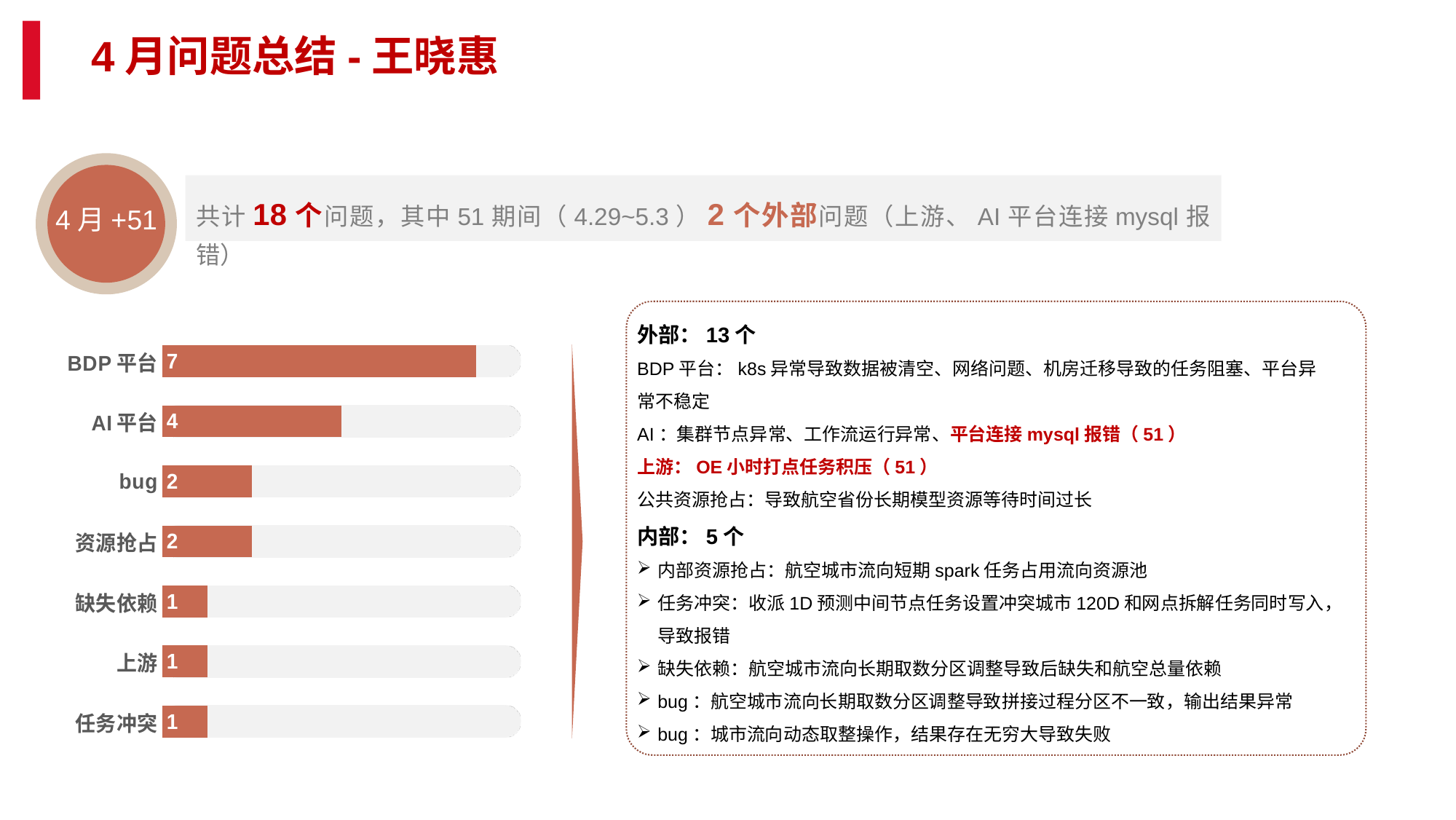

4月问题总结-王晓惠

4月+51

共计18个问题，其中51期间（4.29~5.3）2个外部问题（上游、AI平台连接mysql报错）

外部：13个
BDP平台：k8s异常导致数据被清空、网络问题、机房迁移导致的任务阻塞、平台异常不稳定
AI：集群节点异常、工作流运行异常、平台连接mysql报错（51）
上游：OE小时打点任务积压（51）
公共资源抢占：导致航空省份长期模型资源等待时间过长
内部：5个
内部资源抢占：航空城市流向短期spark任务占用流向资源池
任务冲突：收派1D预测中间节点任务设置冲突城市120D和网点拆解任务同时写入，导致报错
缺失依赖：航空城市流向长期取数分区调整导致后缺失和航空总量依赖
bug：航空城市流向长期取数分区调整导致拼接过程分区不一致，输出结果异常
bug：城市流向动态取整操作，结果存在无穷大导致失败

### Chart

| Category | 总数 | 问题个数 |
|---|---|---|
| 任务冲突 | 8.0 | 1.0 |
| 上游 | 8.0 | 1.0 |
| 缺失依赖 | 8.0 | 1.0 |
| 资源抢占 | 8.0 | 2.0 |
| bug | 8.0 | 2.0 |
| AI平台 | 8.0 | 4.0 |
| BDP平台 | 8.0 | 7.0 |